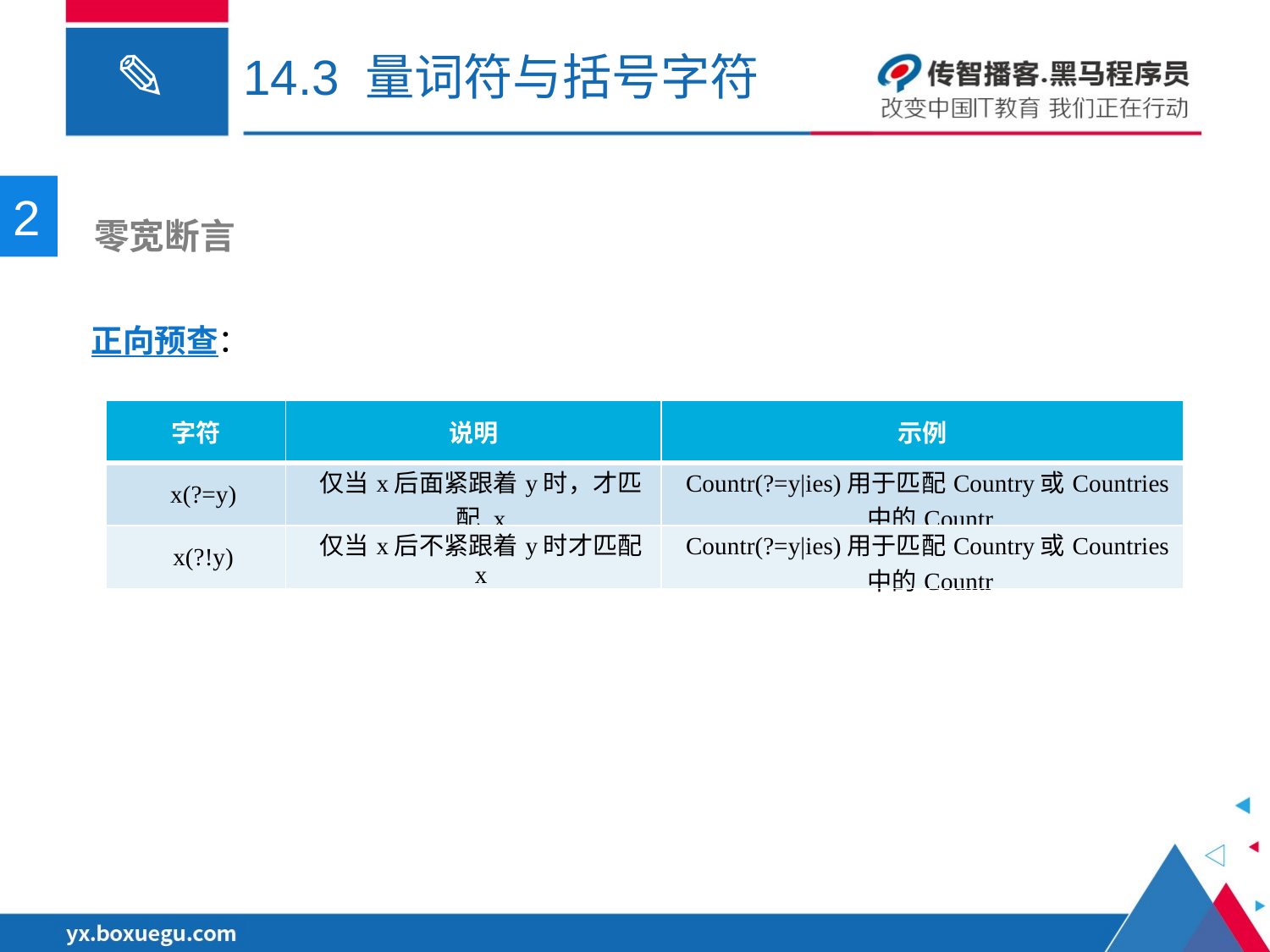

# 14.3 量词符与括号字符

2
  零宽断言
正向预查：
| 字符 | 说明 | 示例 |
| --- | --- | --- |
| x(?=y) | 仅当x后面紧跟着y时，才匹配 x | Countr(?=y|ies)用于匹配Country或Countries中的Countr |
| x(?!y) | 仅当x后不紧跟着y时才匹配 x | Countr(?=y|ies)用于匹配Country或Countries中的Countr |